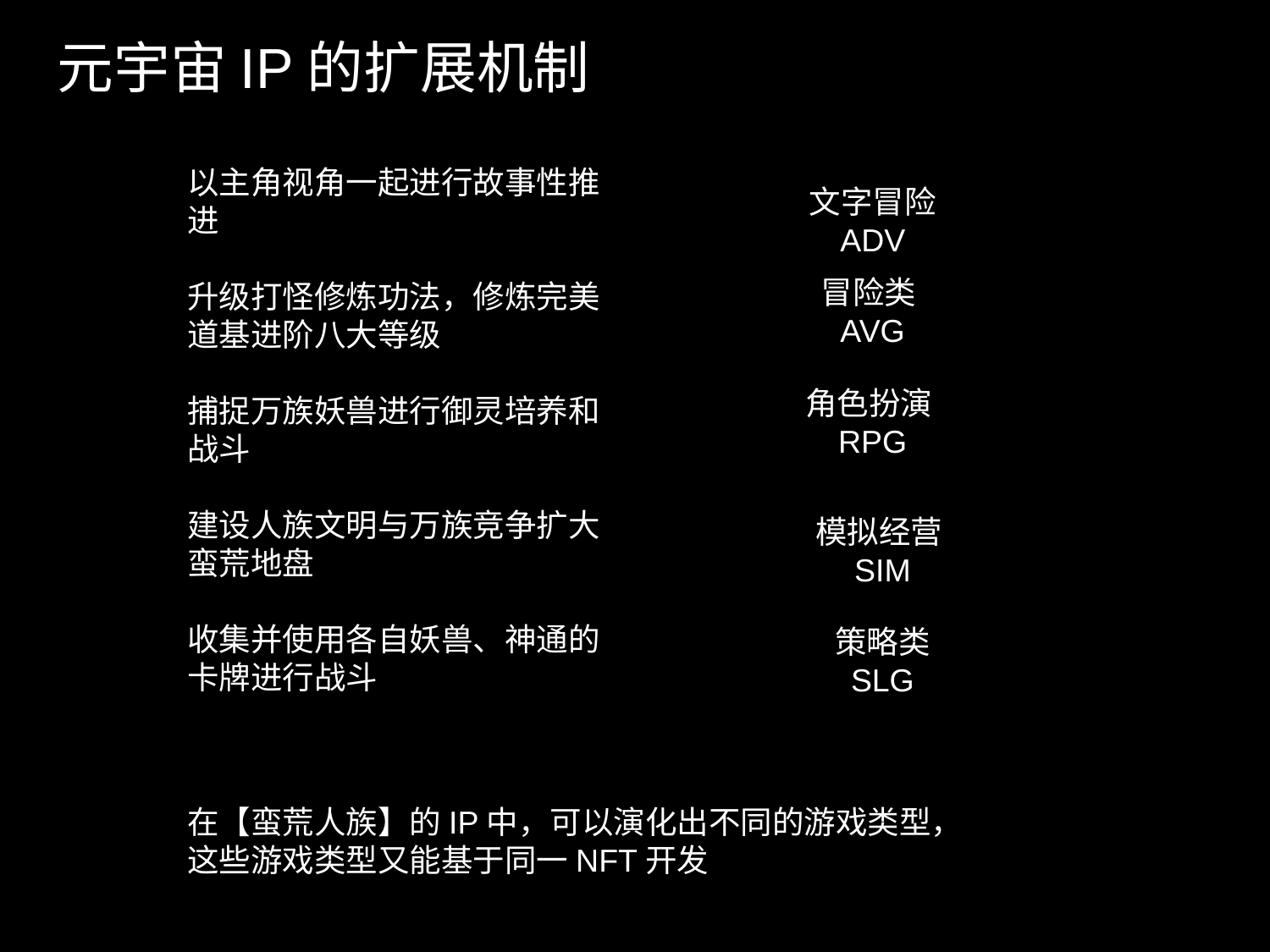

元宇宙IP的扩展机制
以主角视角一起进行故事性推进

升级打怪修炼功法，修炼完美道基进阶八大等级

捕捉万族妖兽进行御灵培养和战斗

建设人族文明与万族竞争扩大蛮荒地盘

收集并使用各自妖兽、神通的卡牌进行战斗
文字冒险
ADV
冒险类AVG
角色扮演RPG
模拟经营SIM
策略类
SLG
在【蛮荒人族】的IP中，可以演化出不同的游戏类型，这些游戏类型又能基于同一NFT开发